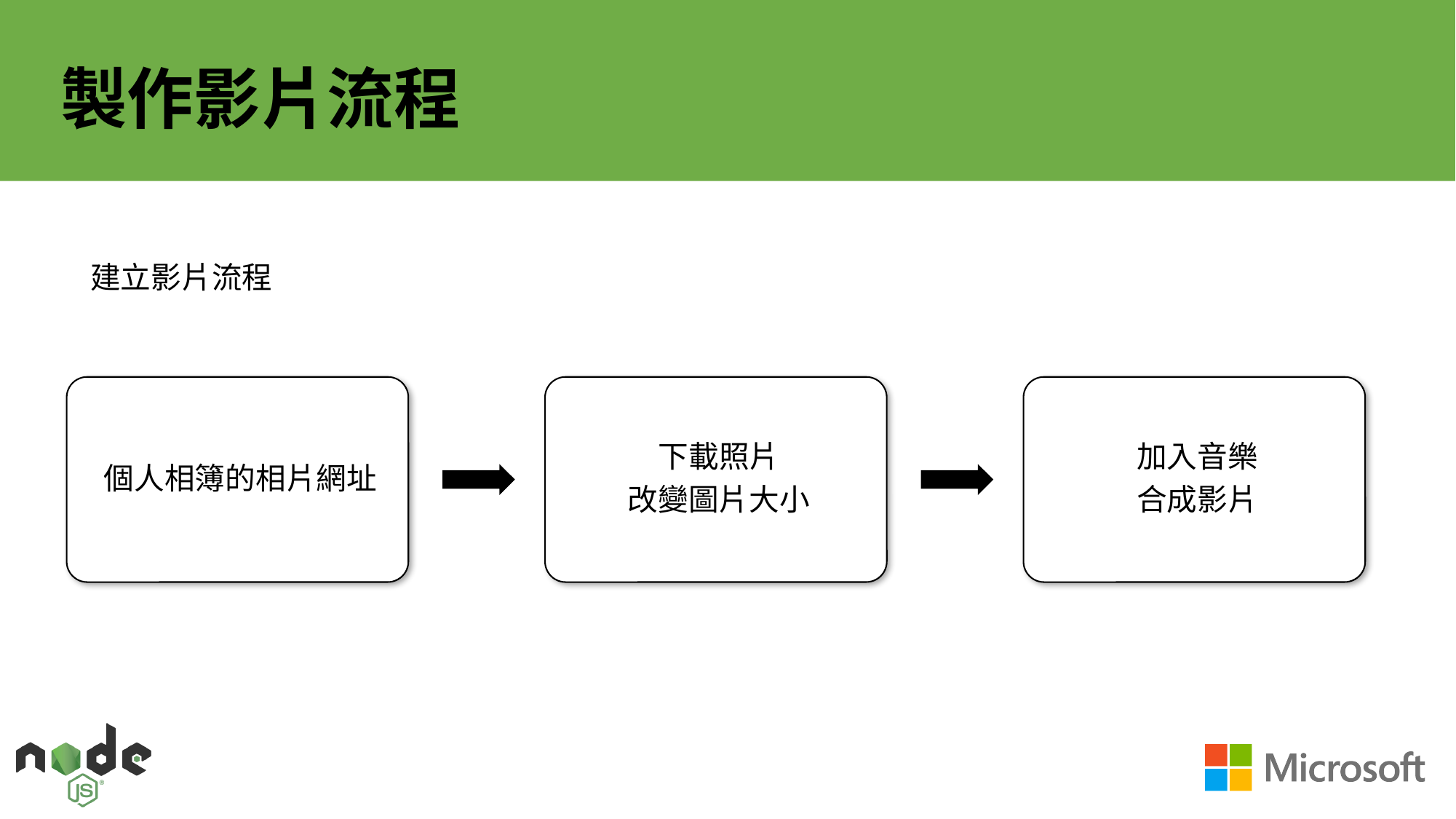

# 製作影片流程
建立影片流程
個人相簿的相片網址

下載照片
改變圖片大小

加入音樂
合成影片